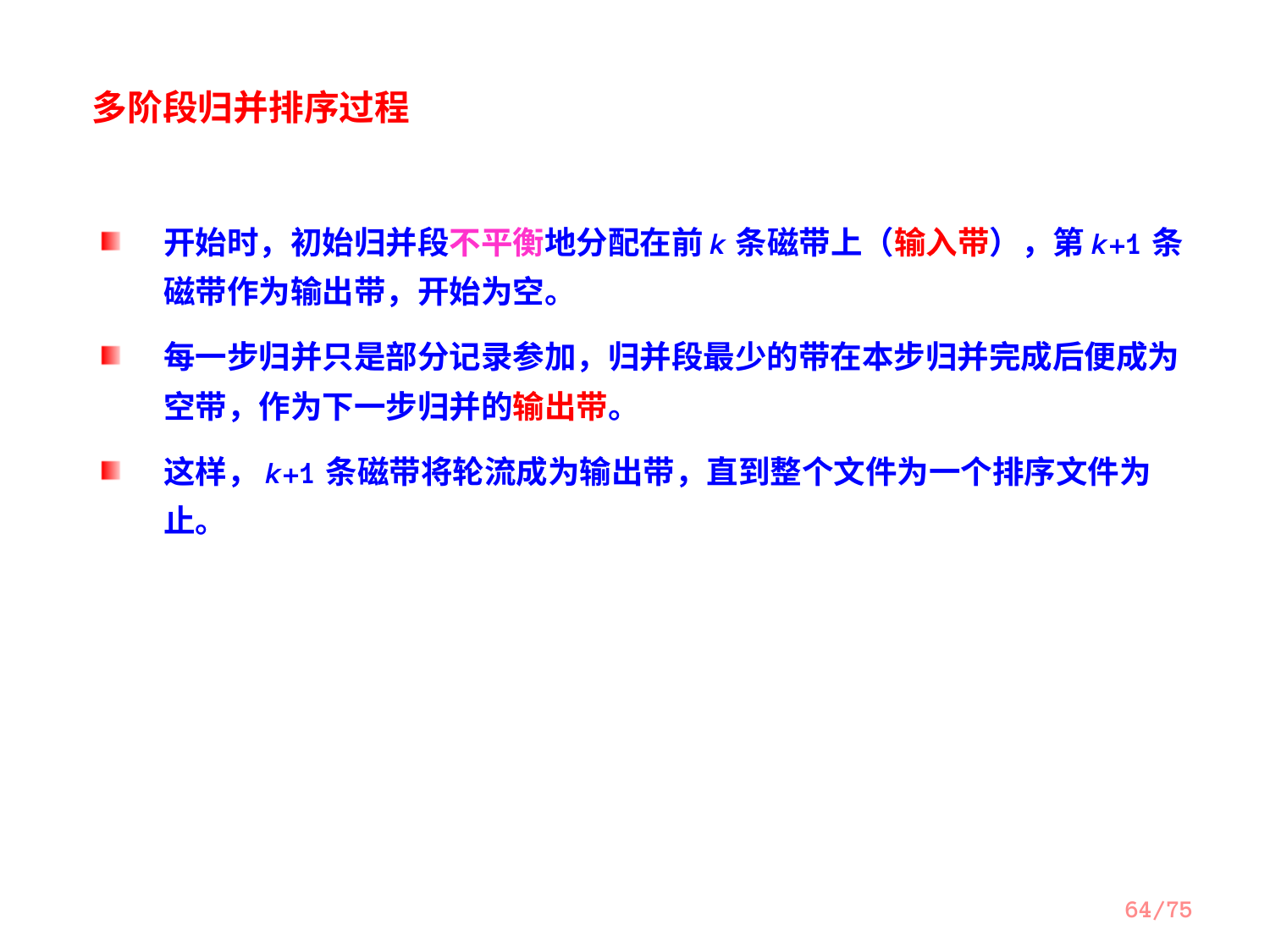

多阶段归并排序过程
开始时，初始归并段不平衡地分配在前k条磁带上（输入带），第k+1条磁带作为输出带，开始为空。
每一步归并只是部分记录参加，归并段最少的带在本步归并完成后便成为空带，作为下一步归并的输出带。
这样，k+1条磁带将轮流成为输出带，直到整个文件为一个排序文件为止。
64/75